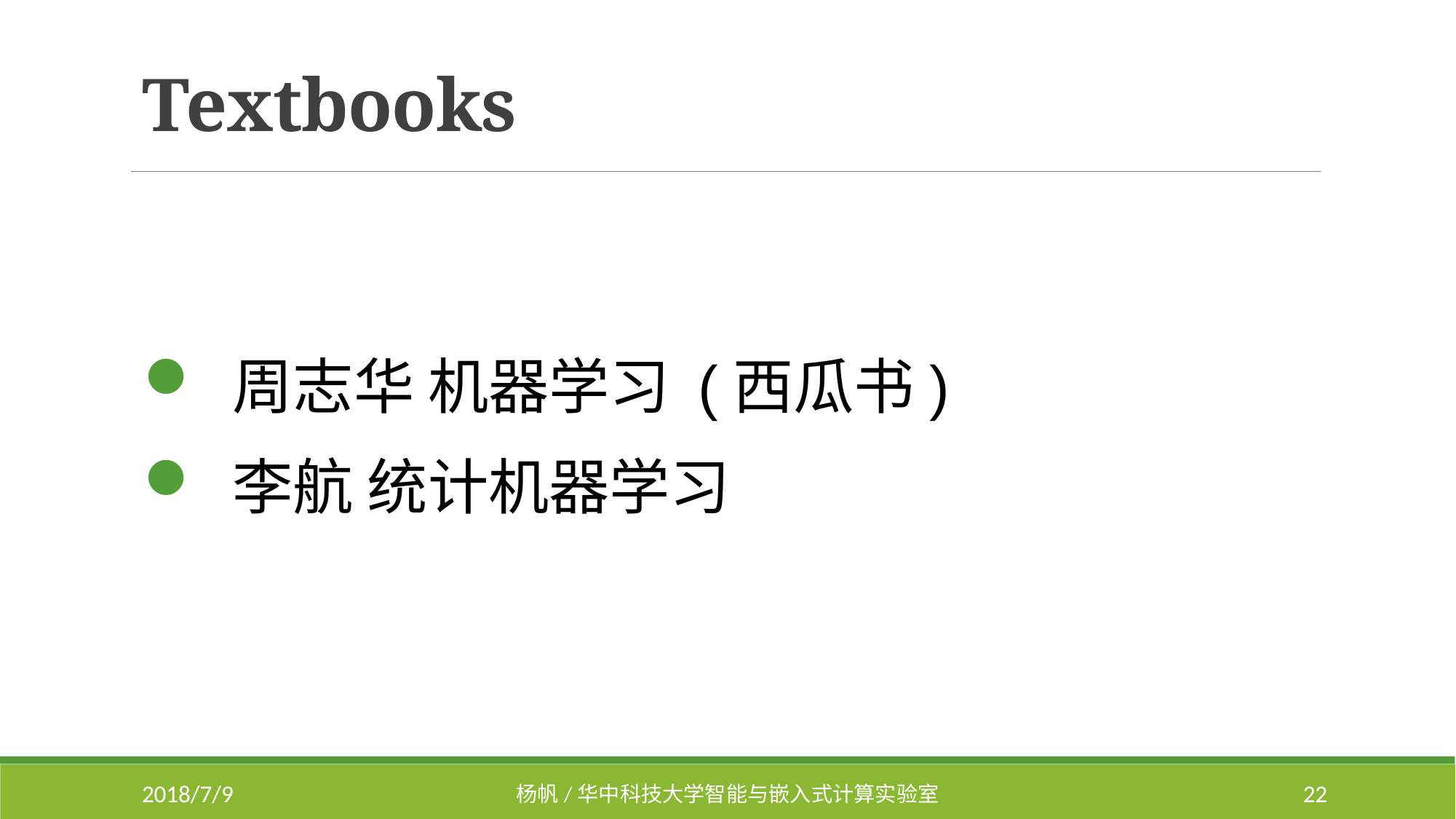

# Textbooks
周志华 机器学习 (西瓜书)
李航 统计机器学习

2018/7/9
杨帆/华中科技大学智能与嵌入式计算实验室
22